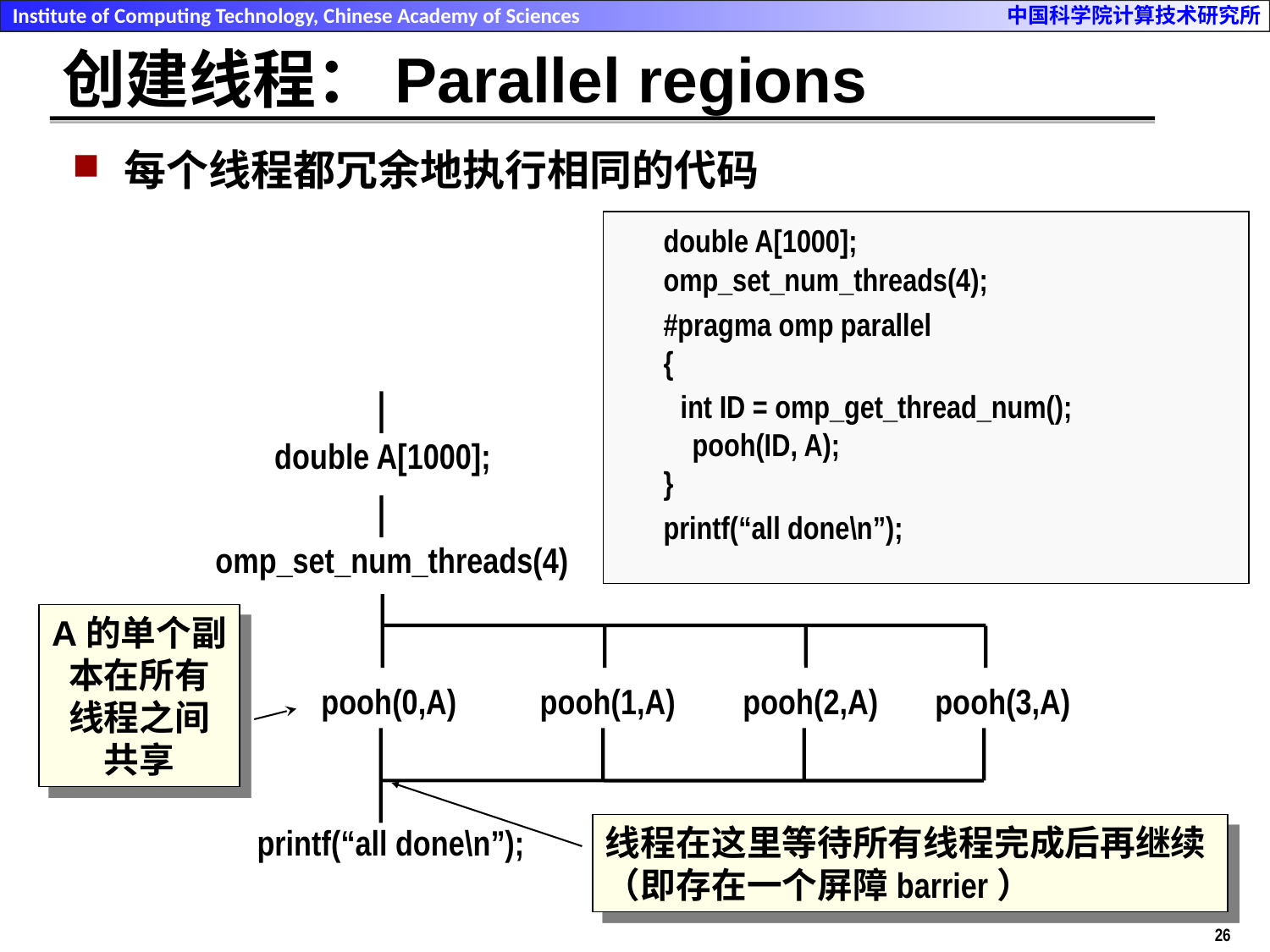

# 创建线程：Parallel regions
每个线程都冗余地执行相同的代码
	double A[1000];
omp_set_num_threads(4);
	#pragma omp parallel
{
         int ID = omp_get_thread_num();
    pooh(ID, A);
}
	printf(“all done\n”);

double A[1000];

omp_set_num_threads(4)

A的单个副本在所有线程之间共享

pooh(0,A)
pooh(1,A)
pooh(2,A)
pooh(3,A)

printf(“all done\n”);
线程在这里等待所有线程完成后再继续（即存在一个屏障barrier）